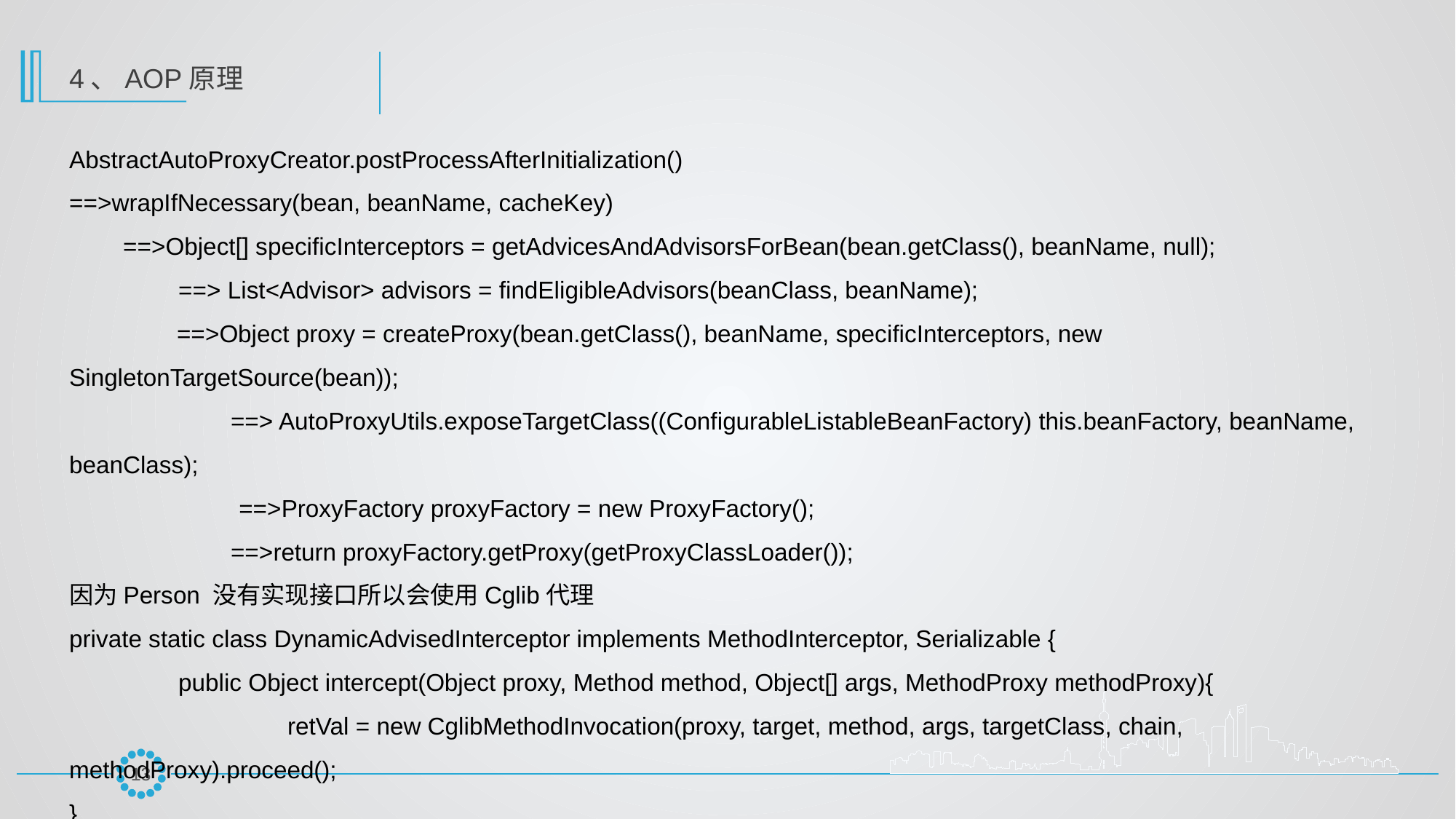

4、AOP原理
AbstractAutoProxyCreator.postProcessAfterInitialization()
==>wrapIfNecessary(bean, beanName, cacheKey)
        ==>Object[] specificInterceptors = getAdvicesAndAdvisorsForBean(bean.getClass(), beanName, null);
	==> List<Advisor> advisors = findEligibleAdvisors(beanClass, beanName);
                ==>Object proxy = createProxy(bean.getClass(), beanName, specificInterceptors, new SingletonTargetSource(bean));
                        ==> AutoProxyUtils.exposeTargetClass((ConfigurableListableBeanFactory) this.beanFactory, beanName, beanClass);
	         ==>ProxyFactory proxyFactory = new ProxyFactory();
                        ==>return proxyFactory.getProxy(getProxyClassLoader());
因为Person 没有实现接口所以会使用Cglib代理
private static class DynamicAdvisedInterceptor implements MethodInterceptor, Serializable {
	public Object intercept(Object proxy, Method method, Object[] args, MethodProxy methodProxy){
		retVal = new CglibMethodInvocation(proxy, target, method, args, targetClass, chain, methodProxy).proceed();
}

}

13